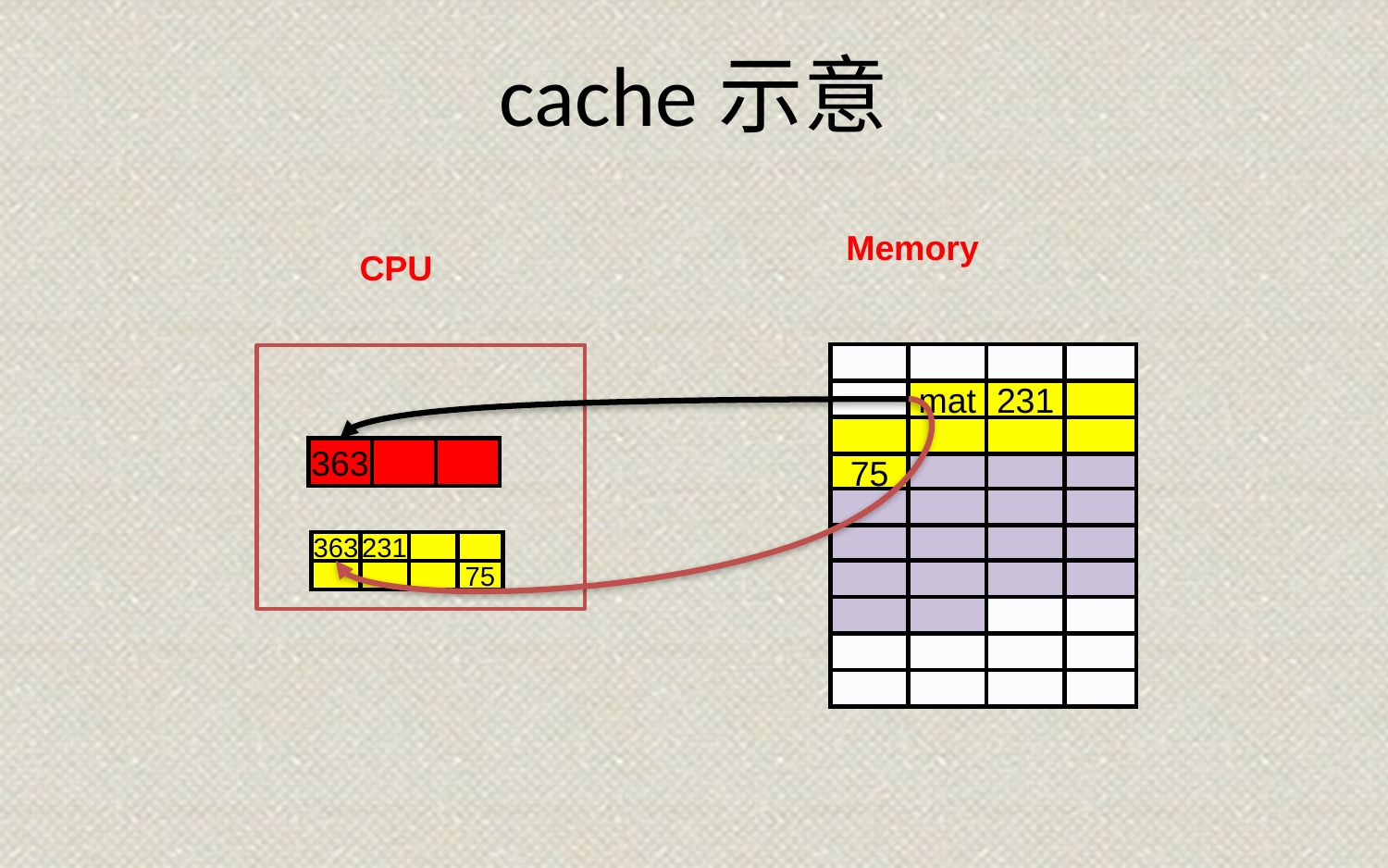

# cache示意
Memory
CPU

mat
231

75

363

363
231

75